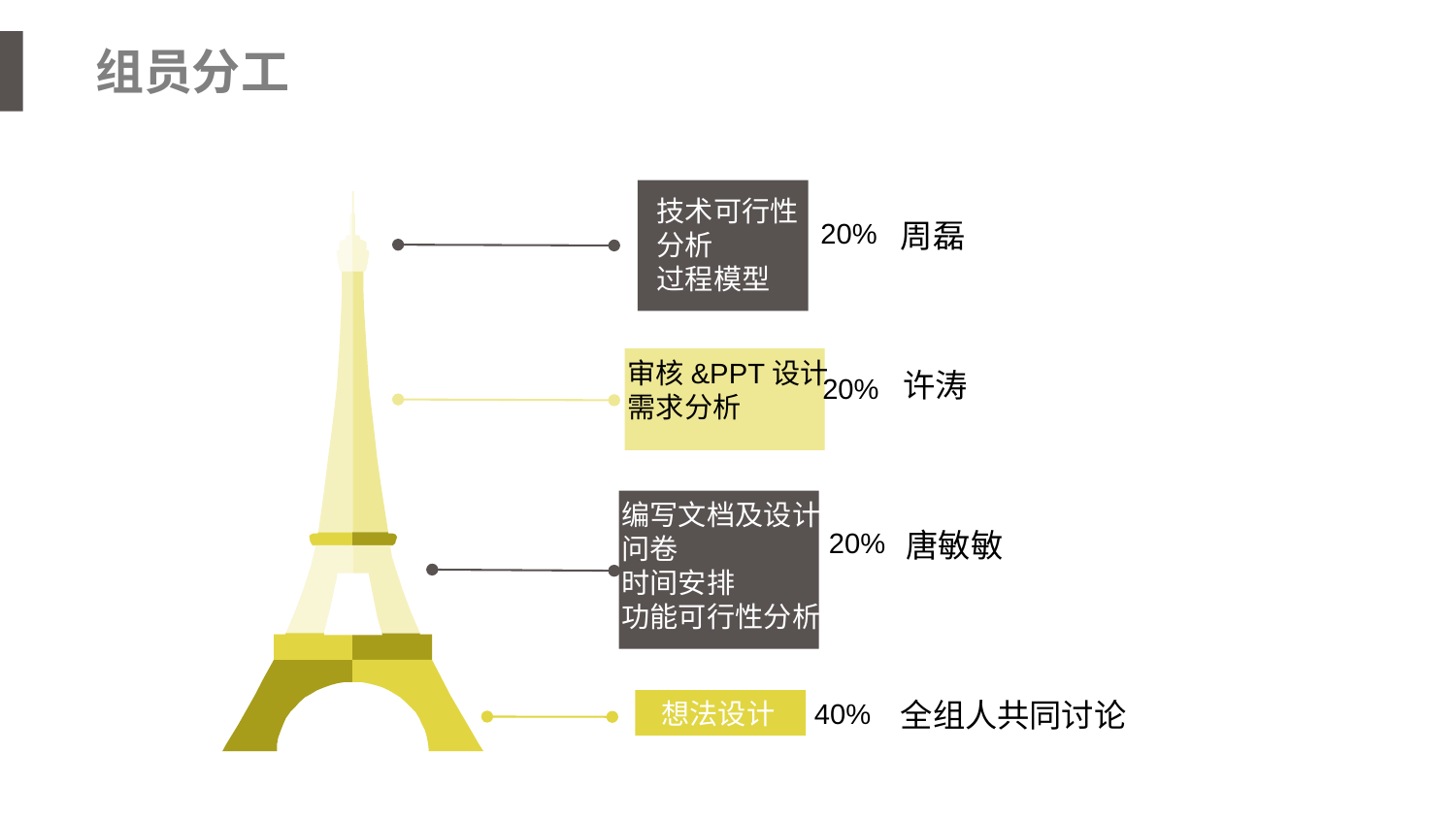

组员分工

技术可行性
分析
过程模型

周磊

20%
审核&PPT设计
需求分析

许涛
20%
编写文档及设计
问卷
时间安排
功能可行性分析

唐敏敏
20%
全组人共同讨论
想法设计

40%